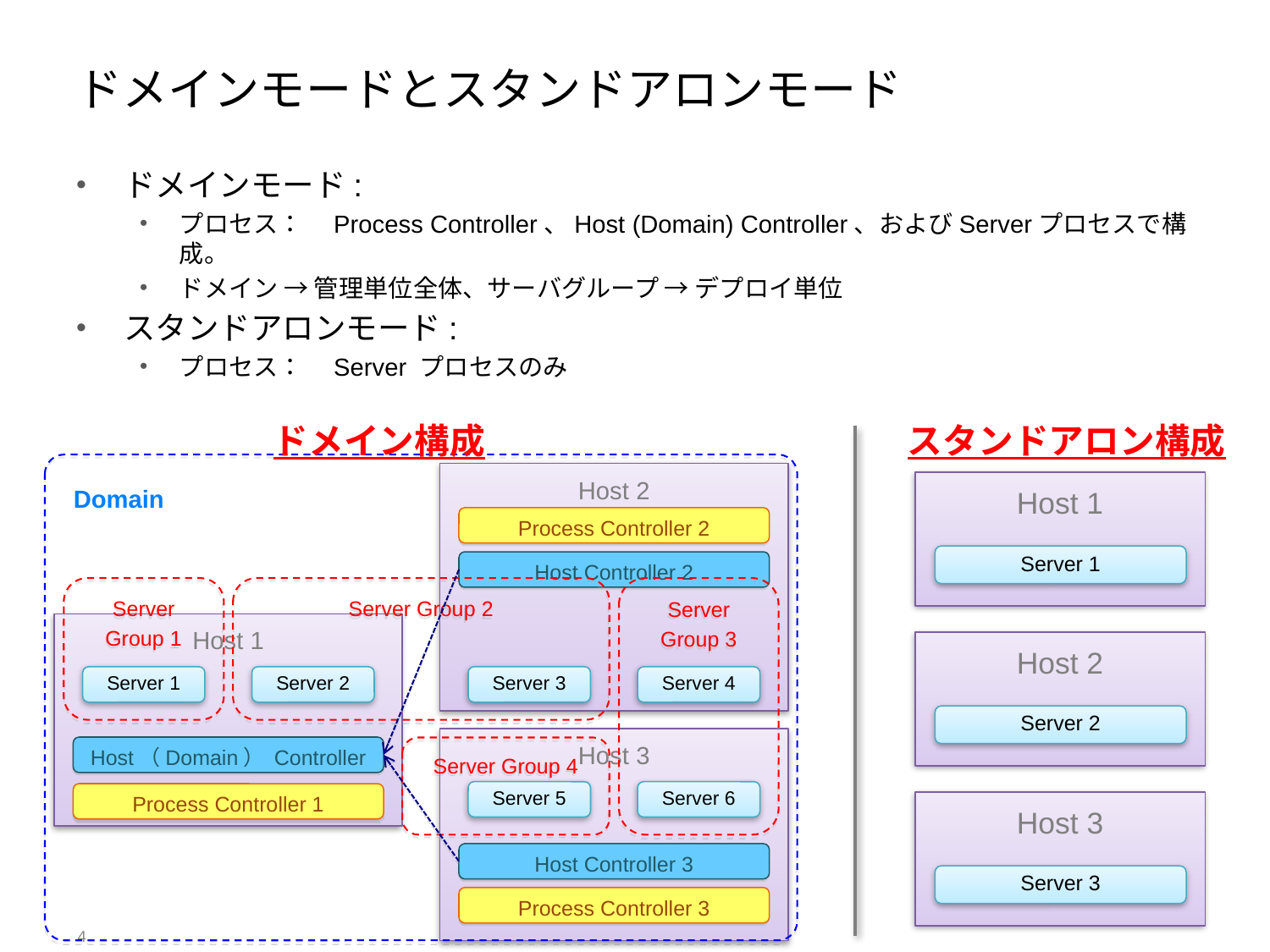

# ドメインモードとスタンドアロンモード
ドメインモード:
プロセス：　Process Controller、Host (Domain) Controller、およびServerプロセスで構成。
ドメイン → 管理単位全体、サーバグループ → デプロイ単位
スタンドアロンモード:
プロセス：　Server プロセスのみ
ドメイン構成
スタンドアロン構成

Host 2
Host 1
Domain
Process Controller 2
Server 1
Host Controller 2
Server Group 1
Server Group 2
Server Group 3
Host 1
Host 2
Server 1
Server 2
Server 3
Server 4
Server 2
Host 3
Host（Domain） Controller
Server Group 4
Server 5
Server 6
Process Controller 1
Host 3
Host Controller 3
Server 3
Process Controller 3
4
Copyright © 2015 Red Hat K.K